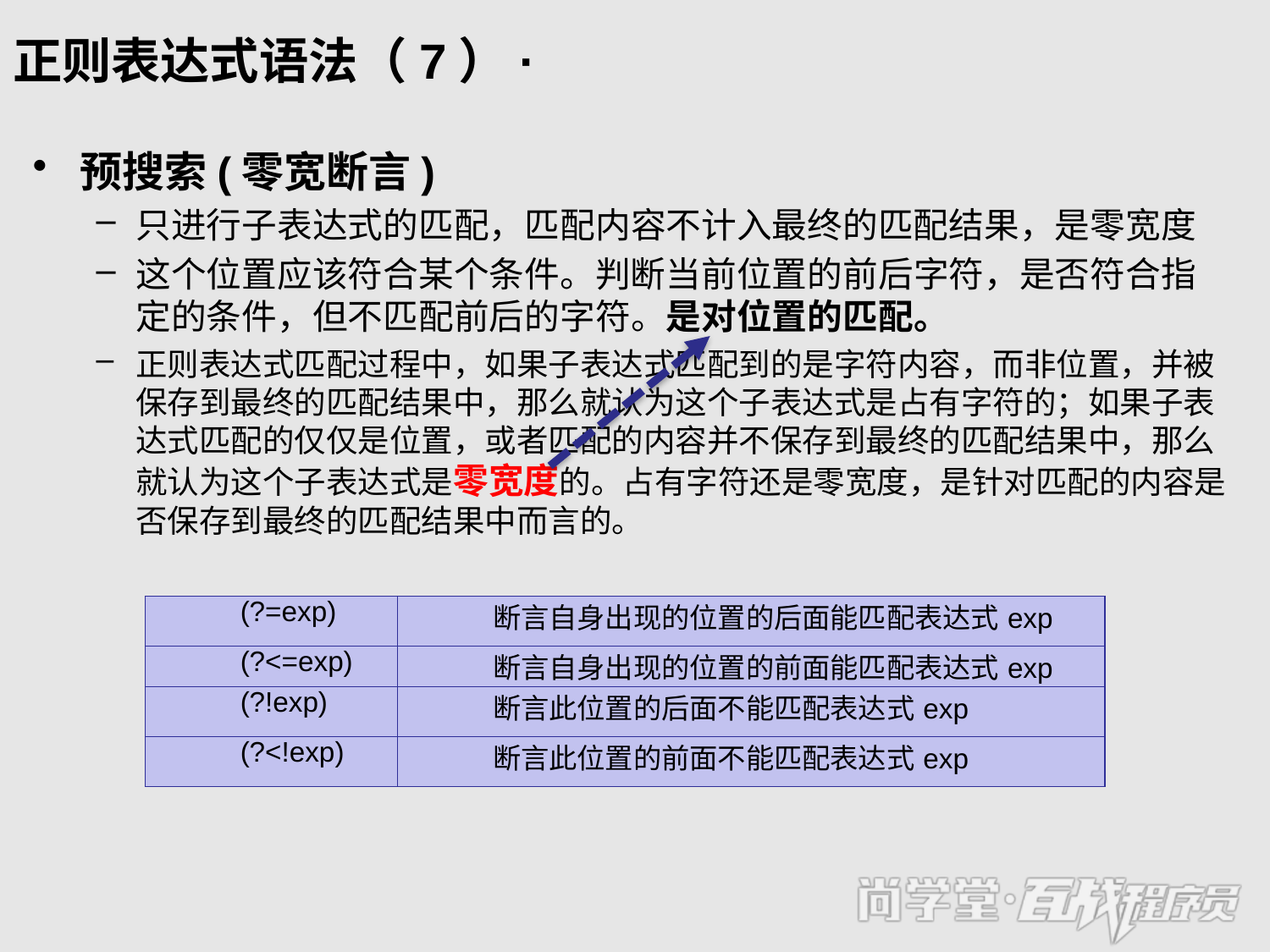

# 正则表达式语法（7）·
预搜索(零宽断言)
只进行子表达式的匹配，匹配内容不计入最终的匹配结果，是零宽度
这个位置应该符合某个条件。判断当前位置的前后字符，是否符合指定的条件，但不匹配前后的字符。是对位置的匹配。
正则表达式匹配过程中，如果子表达式匹配到的是字符内容，而非位置，并被保存到最终的匹配结果中，那么就认为这个子表达式是占有字符的；如果子表达式匹配的仅仅是位置，或者匹配的内容并不保存到最终的匹配结果中，那么就认为这个子表达式是零宽度的。占有字符还是零宽度，是针对匹配的内容是否保存到最终的匹配结果中而言的。

| (?=exp) | 断言自身出现的位置的后面能匹配表达式exp |
| --- | --- |
| (?<=exp) | 断言自身出现的位置的前面能匹配表达式exp |
| (?!exp) | 断言此位置的后面不能匹配表达式exp |
| (?<!exp) | 断言此位置的前面不能匹配表达式exp |